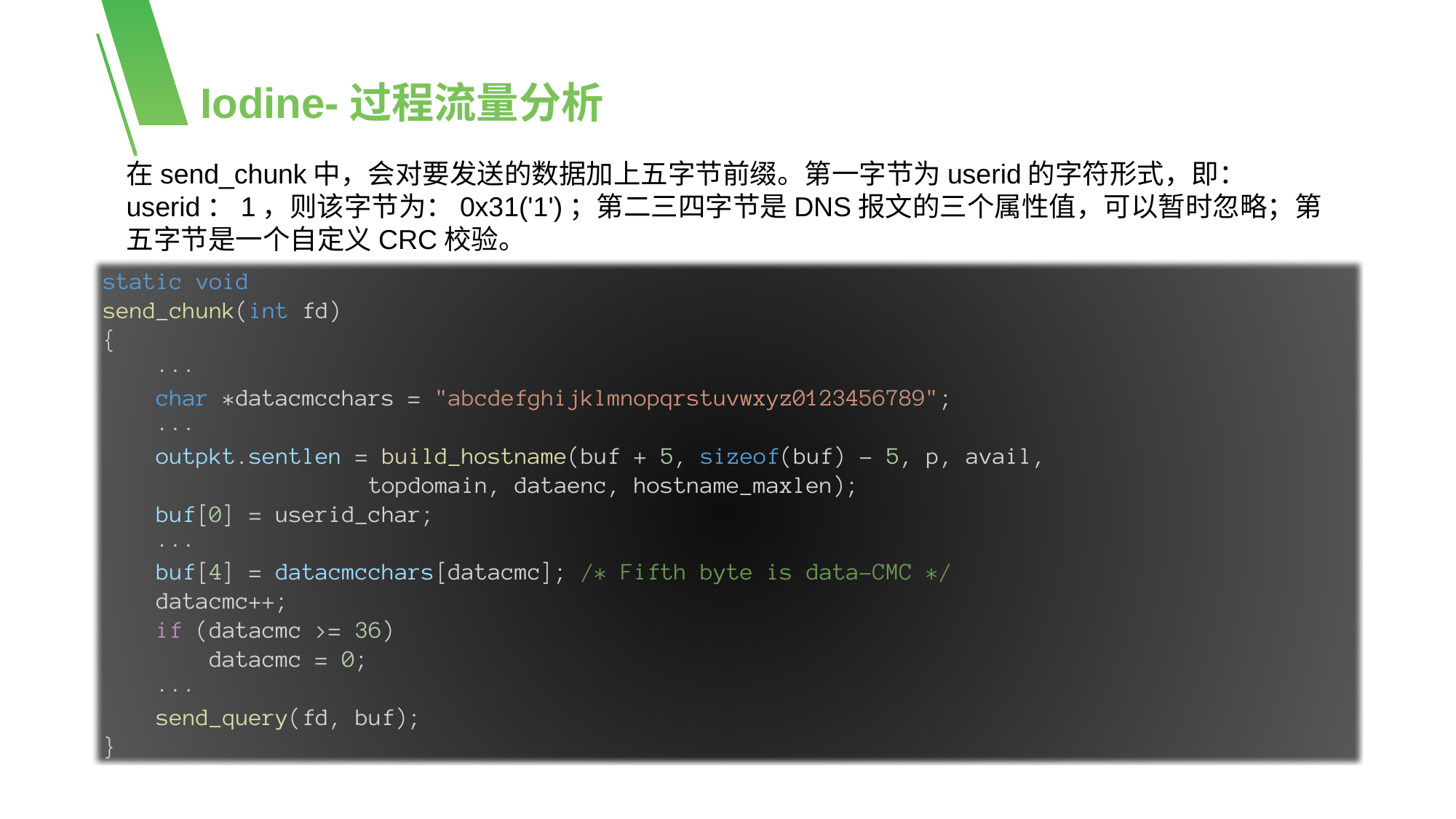

Iodine-过程流量分析
在send_chunk中，会对要发送的数据加上五字节前缀。第一字节为userid的字符形式，即：userid：1，则该字节为：0x31('1')；第二三四字节是DNS报文的三个属性值，可以暂时忽略；第五字节是一个自定义CRC校验。
static void
send_chunk(int fd)
{
    ···
    char *datacmcchars = "abcdefghijklmnopqrstuvwxyz0123456789";
    ···
    outpkt.sentlen = build_hostname(buf + 5, sizeof(buf) - 5, p, avail,
                    topdomain, dataenc, hostname_maxlen);
    buf[0] = userid_char;
    ···
    buf[4] = datacmcchars[datacmc]; /* Fifth byte is data-CMC */
    datacmc++;
    if (datacmc >= 36)
        datacmc = 0;
    ···
    send_query(fd, buf);
}